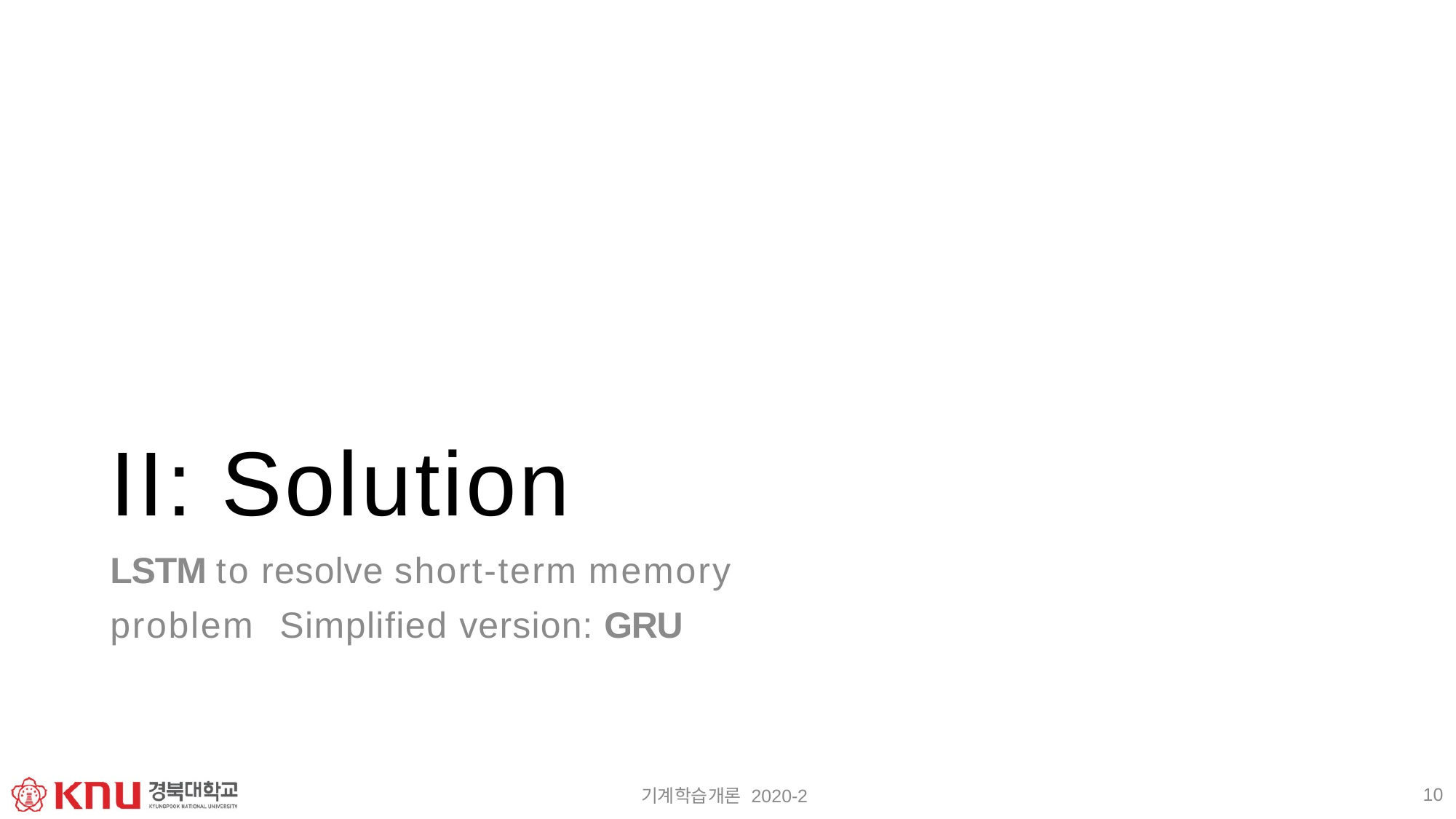

# II: Solution
LSTM to resolve short-term memory problem  Simplified version: GRU
10
기계학습개론 2020-2